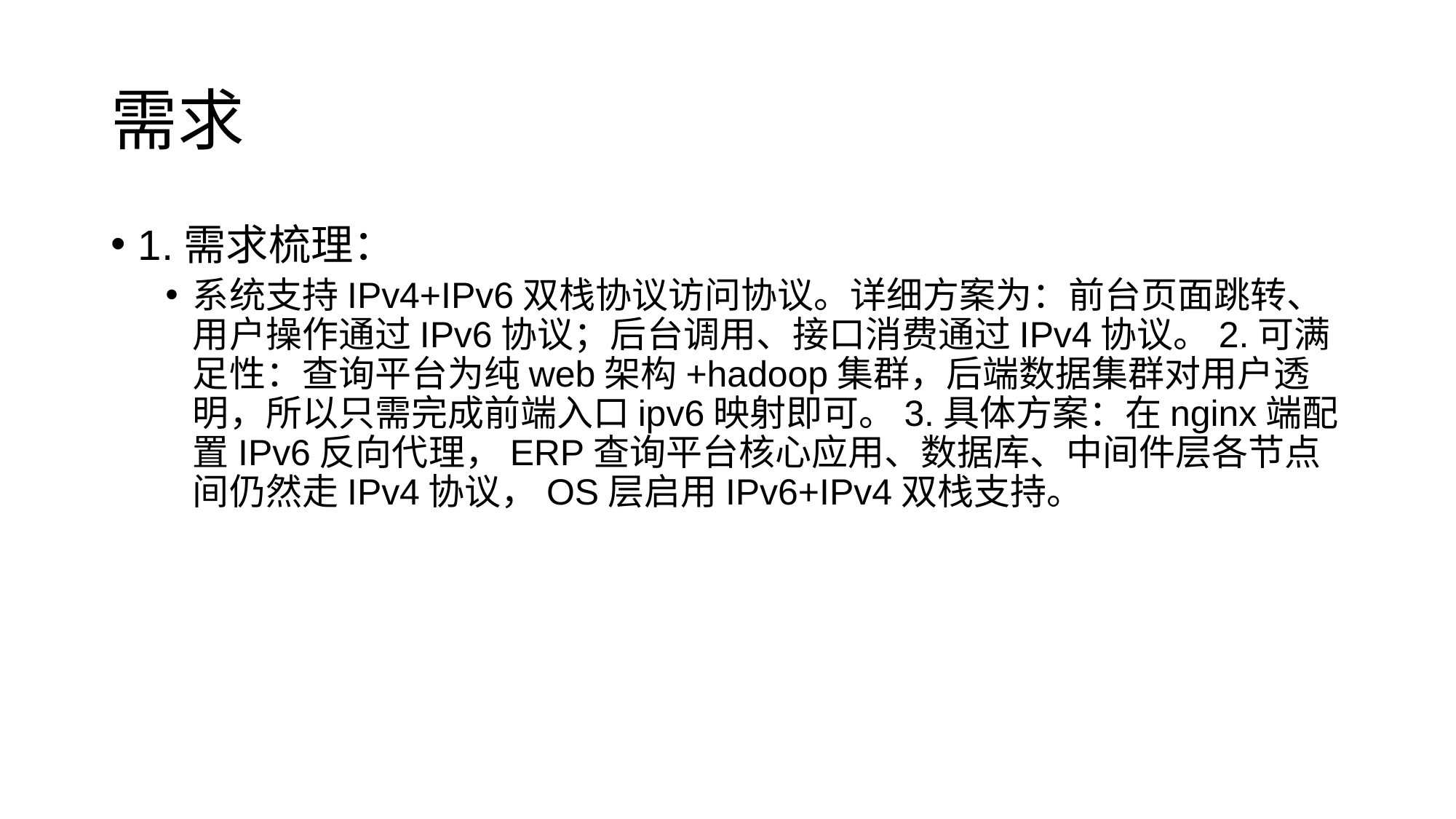

# 需求
1.需求梳理：
系统支持IPv4+IPv6双栈协议访问协议。详细方案为：前台页面跳转、用户操作通过IPv6协议；后台调用、接口消费通过IPv4协议。2.可满足性：查询平台为纯web架构+hadoop集群，后端数据集群对用户透明，所以只需完成前端入口ipv6映射即可。3.具体方案：在nginx端配置IPv6反向代理，ERP查询平台核心应用、数据库、中间件层各节点间仍然走IPv4协议，OS层启用IPv6+IPv4双栈支持。